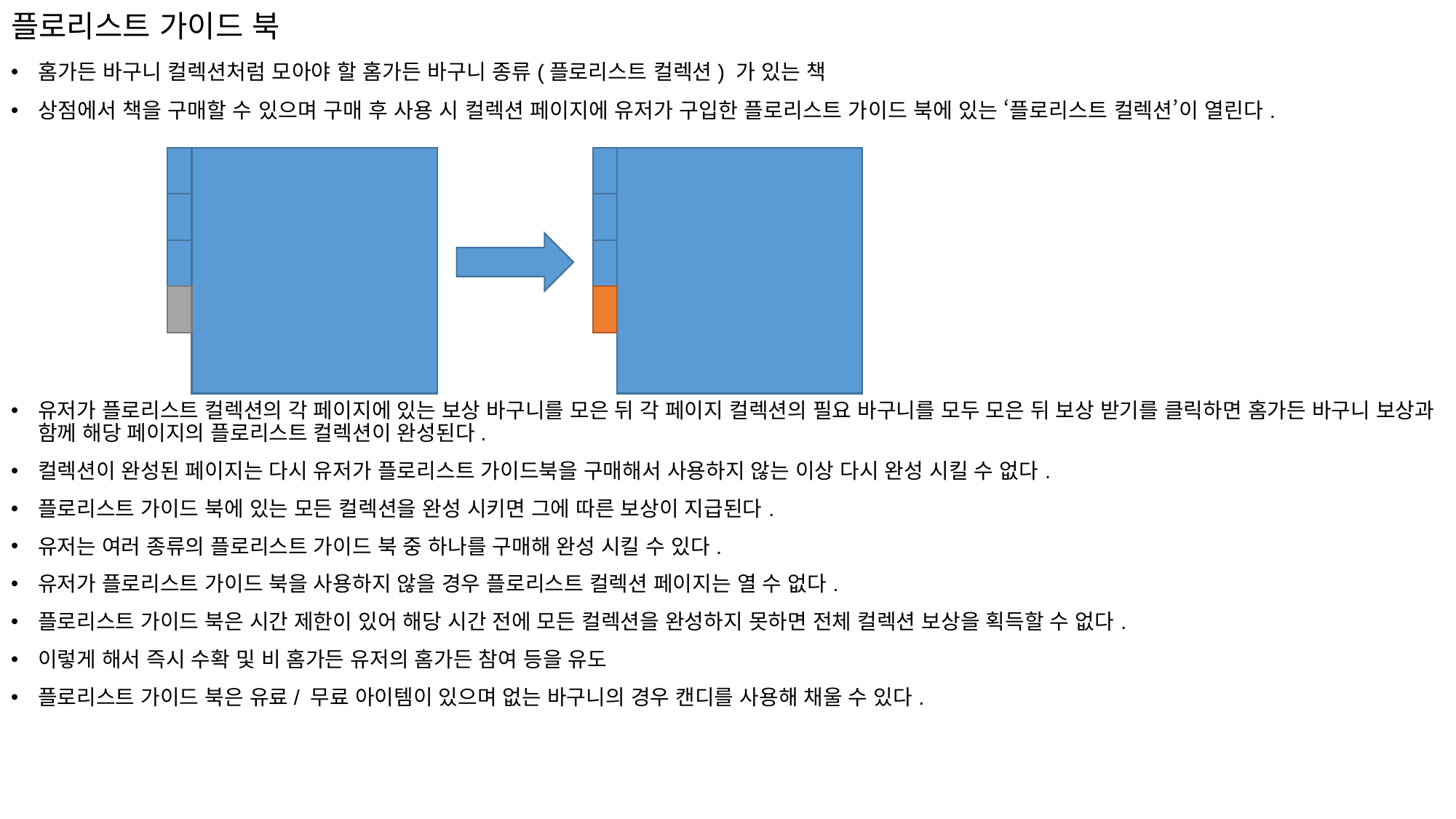

# 플로리스트 가이드 북
홈가든 바구니 컬렉션처럼 모아야 할 홈가든 바구니 종류(플로리스트 컬렉션) 가 있는 책
상점에서 책을 구매할 수 있으며 구매 후 사용 시 컬렉션 페이지에 유저가 구입한 플로리스트 가이드 북에 있는 ‘플로리스트 컬렉션’이 열린다.

유저가 플로리스트 컬렉션의 각 페이지에 있는 보상 바구니를 모은 뒤 각 페이지 컬렉션의 필요 바구니를 모두 모은 뒤 보상 받기를 클릭하면 홈가든 바구니 보상과 함께 해당 페이지의 플로리스트 컬렉션이 완성된다.
컬렉션이 완성된 페이지는 다시 유저가 플로리스트 가이드북을 구매해서 사용하지 않는 이상 다시 완성 시킬 수 없다.
플로리스트 가이드 북에 있는 모든 컬렉션을 완성 시키면 그에 따른 보상이 지급된다.
유저는 여러 종류의 플로리스트 가이드 북 중 하나를 구매해 완성 시킬 수 있다.
유저가 플로리스트 가이드 북을 사용하지 않을 경우 플로리스트 컬렉션 페이지는 열 수 없다.
플로리스트 가이드 북은 시간 제한이 있어 해당 시간 전에 모든 컬렉션을 완성하지 못하면 전체 컬렉션 보상을 획득할 수 없다.
이렇게 해서 즉시 수확 및 비 홈가든 유저의 홈가든 참여 등을 유도
플로리스트 가이드 북은 유료/ 무료 아이템이 있으며 없는 바구니의 경우 캔디를 사용해 채울 수 있다.